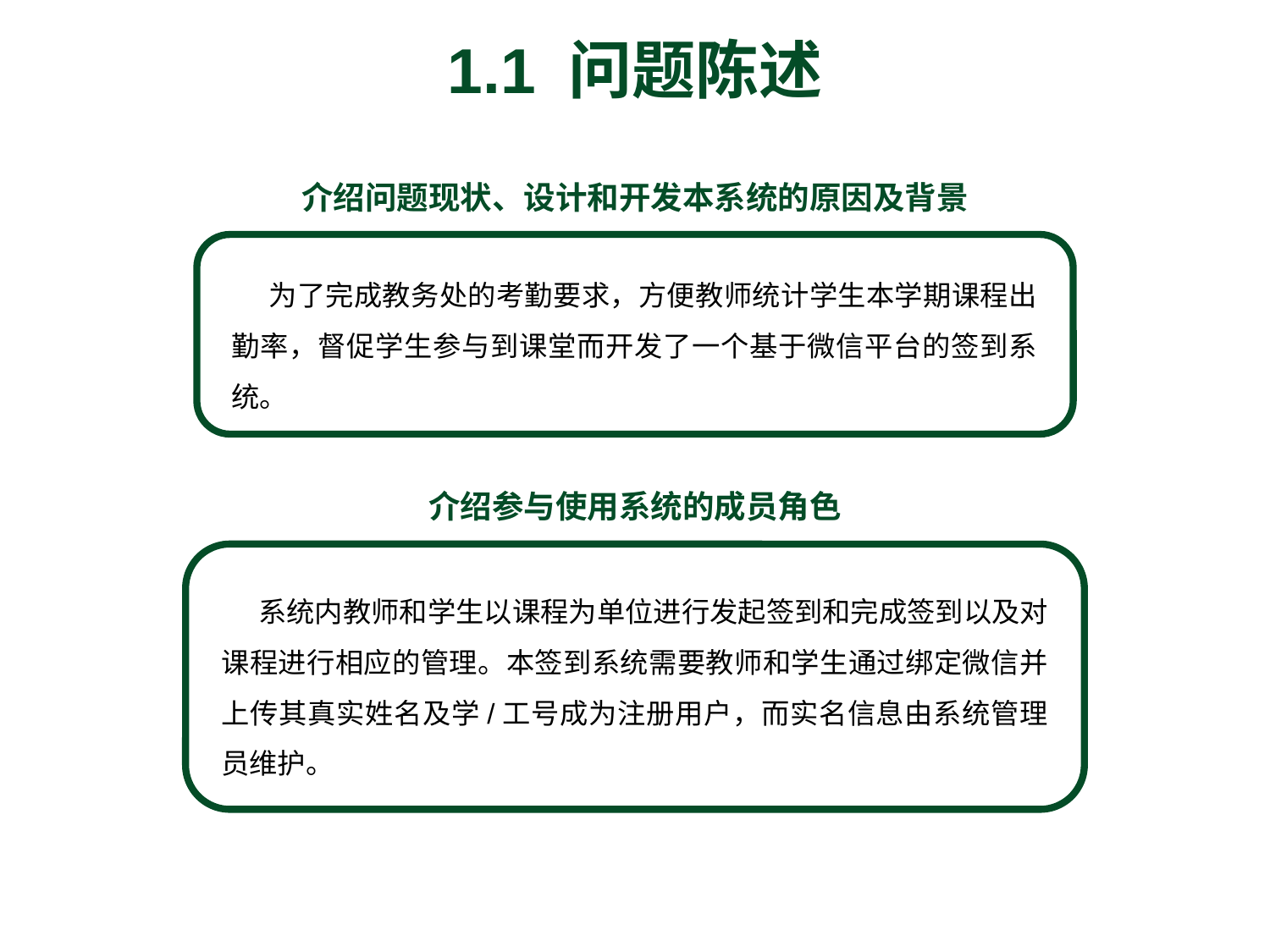

1.1 问题陈述
介绍问题现状、设计和开发本系统的原因及背景

为了完成教务处的考勤要求，方便教师统计学生本学期课程出勤率，督促学生参与到课堂而开发了一个基于微信平台的签到系统。
介绍参与使用系统的成员角色

系统内教师和学生以课程为单位进行发起签到和完成签到以及对课程进行相应的管理。本签到系统需要教师和学生通过绑定微信并上传其真实姓名及学/工号成为注册用户，而实名信息由系统管理员维护。